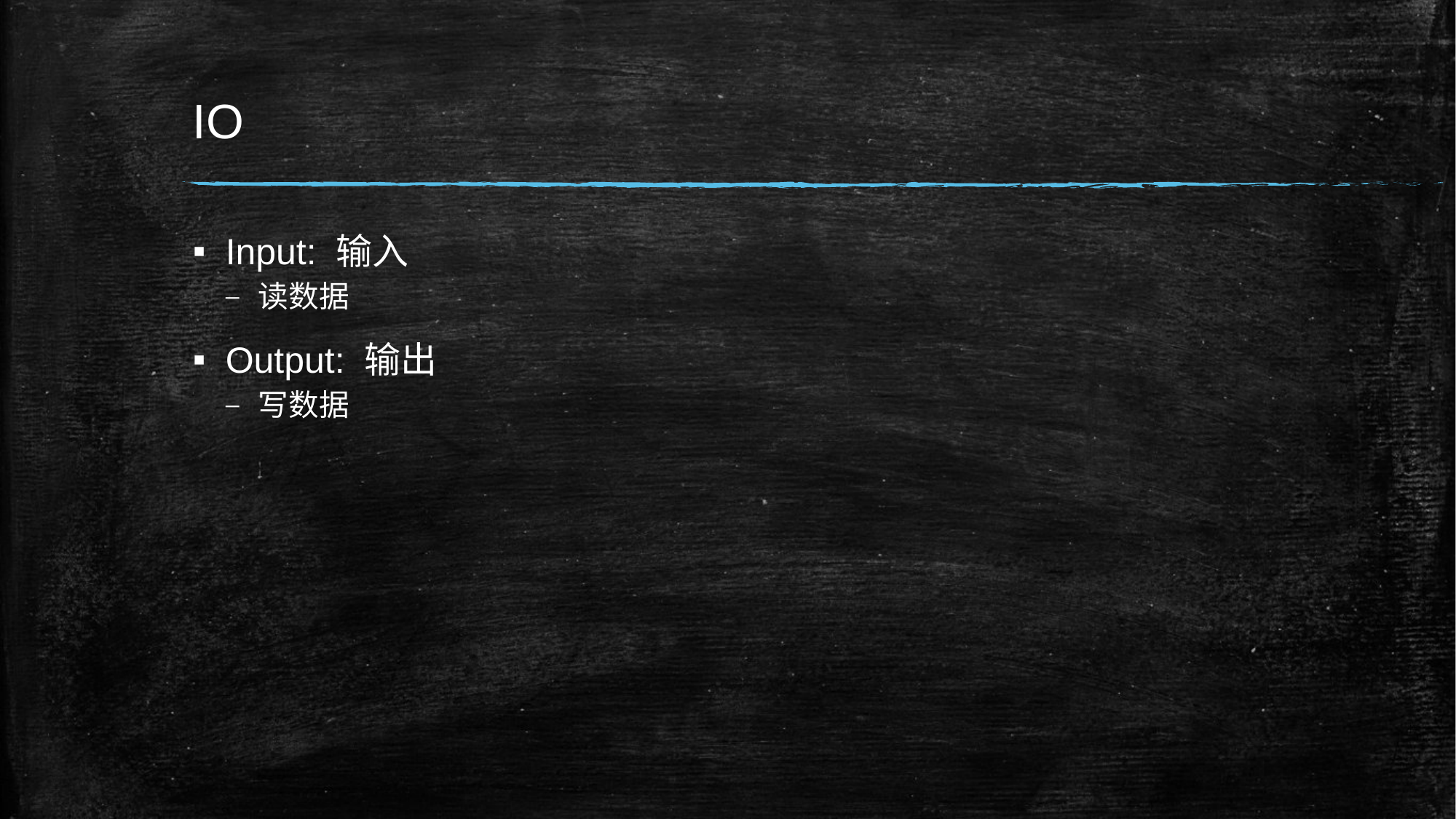

# IO
Input: 输入
读数据
Output: 输出
写数据